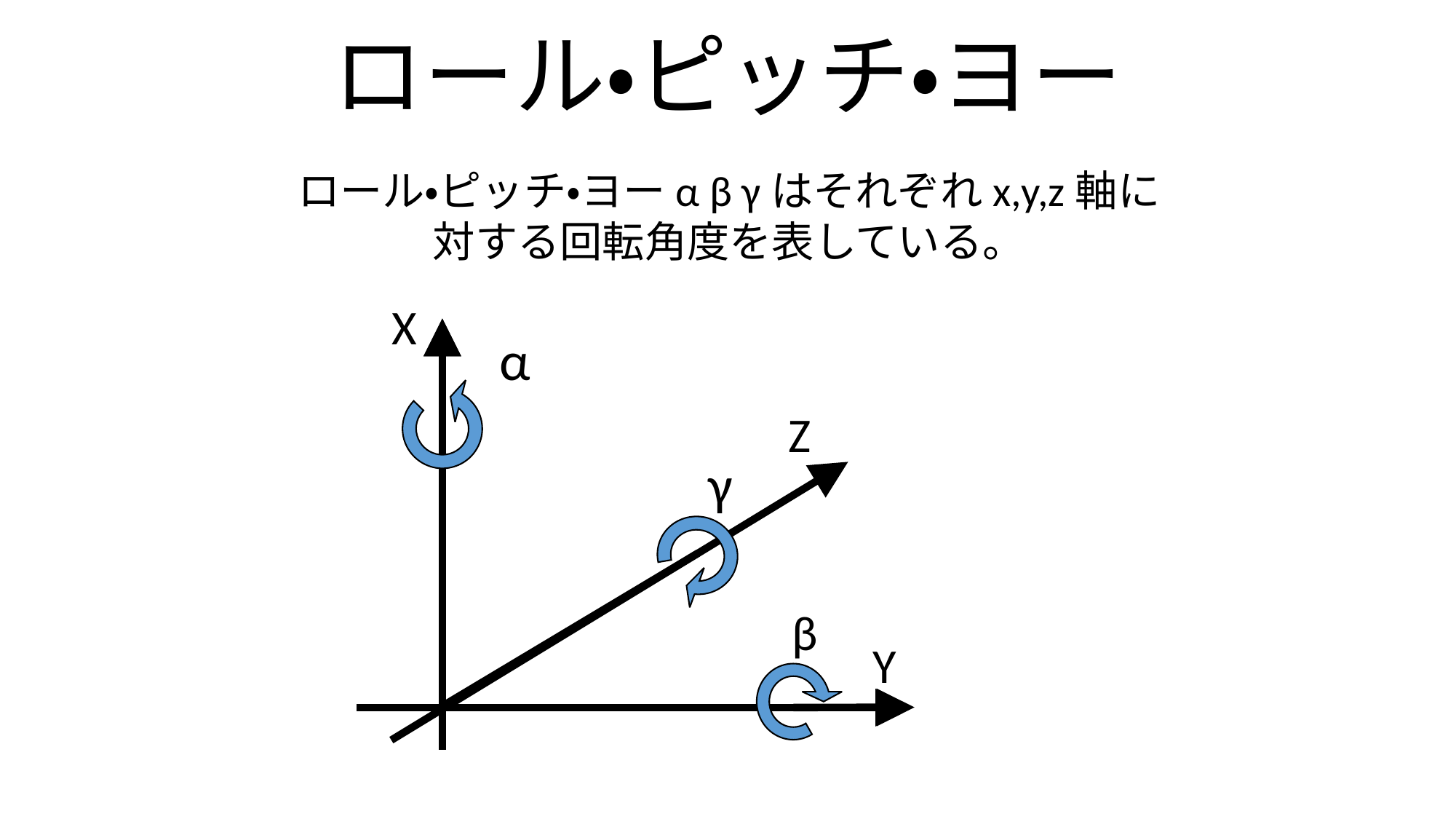

# ロール・ピッチ・ヨー
ロール・ピッチ・ヨーα β γはそれぞれx,y,z軸に
対する回転角度を表している。
X
α

Z
γ

β
Y